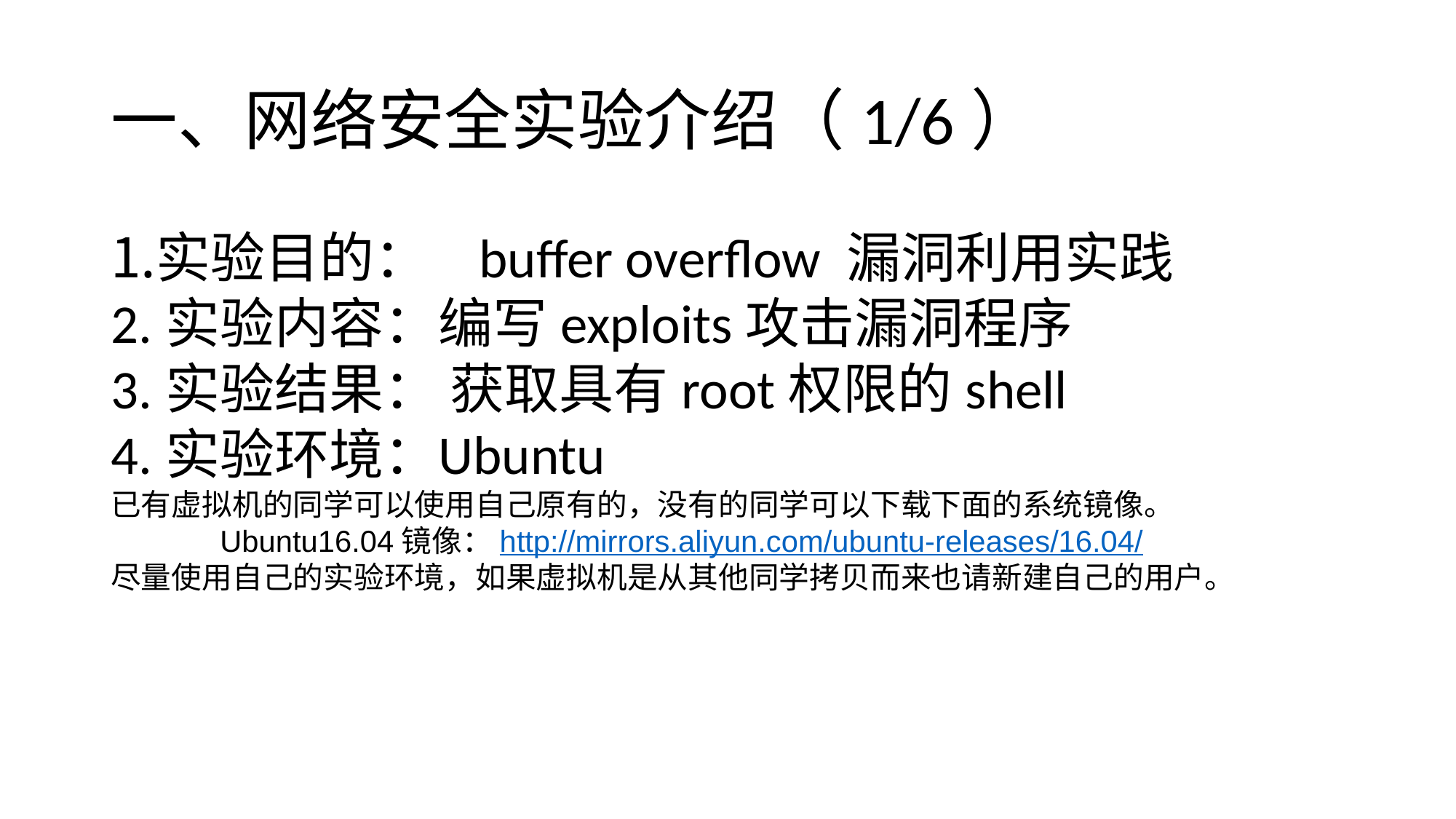

# 一、网络安全实验介绍（1/6）

实验目的：	buffer overflow 漏洞利用实践
2.实验内容：	编写exploits攻击漏洞程序
3.实验结果： 获取具有root权限的shell
4.实验环境：	Ubuntu
已有虚拟机的同学可以使用自己原有的，没有的同学可以下载下面的系统镜像。
	Ubuntu16.04镜像：http://mirrors.aliyun.com/ubuntu-releases/16.04/
尽量使用自己的实验环境，如果虚拟机是从其他同学拷贝而来也请新建自己的用户。